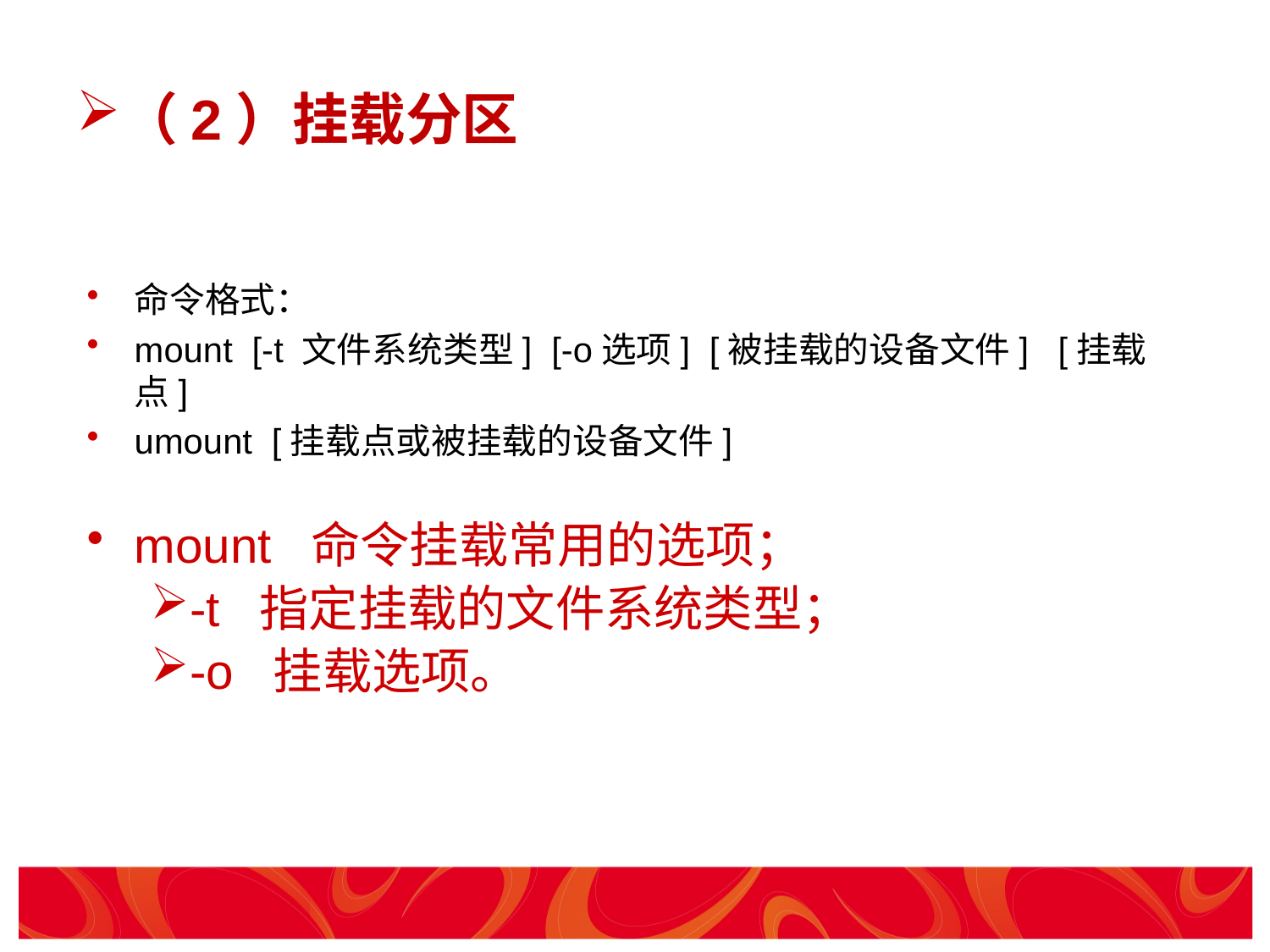

# （2）挂载分区

命令格式：
mount  [-t 文件系统类型]  [-o选项]  [被挂载的设备文件]   [挂载点]
umount  [挂载点或被挂载的设备文件]

mount  命令挂载常用的选项；
-t  指定挂载的文件系统类型；
-o  挂载选项。